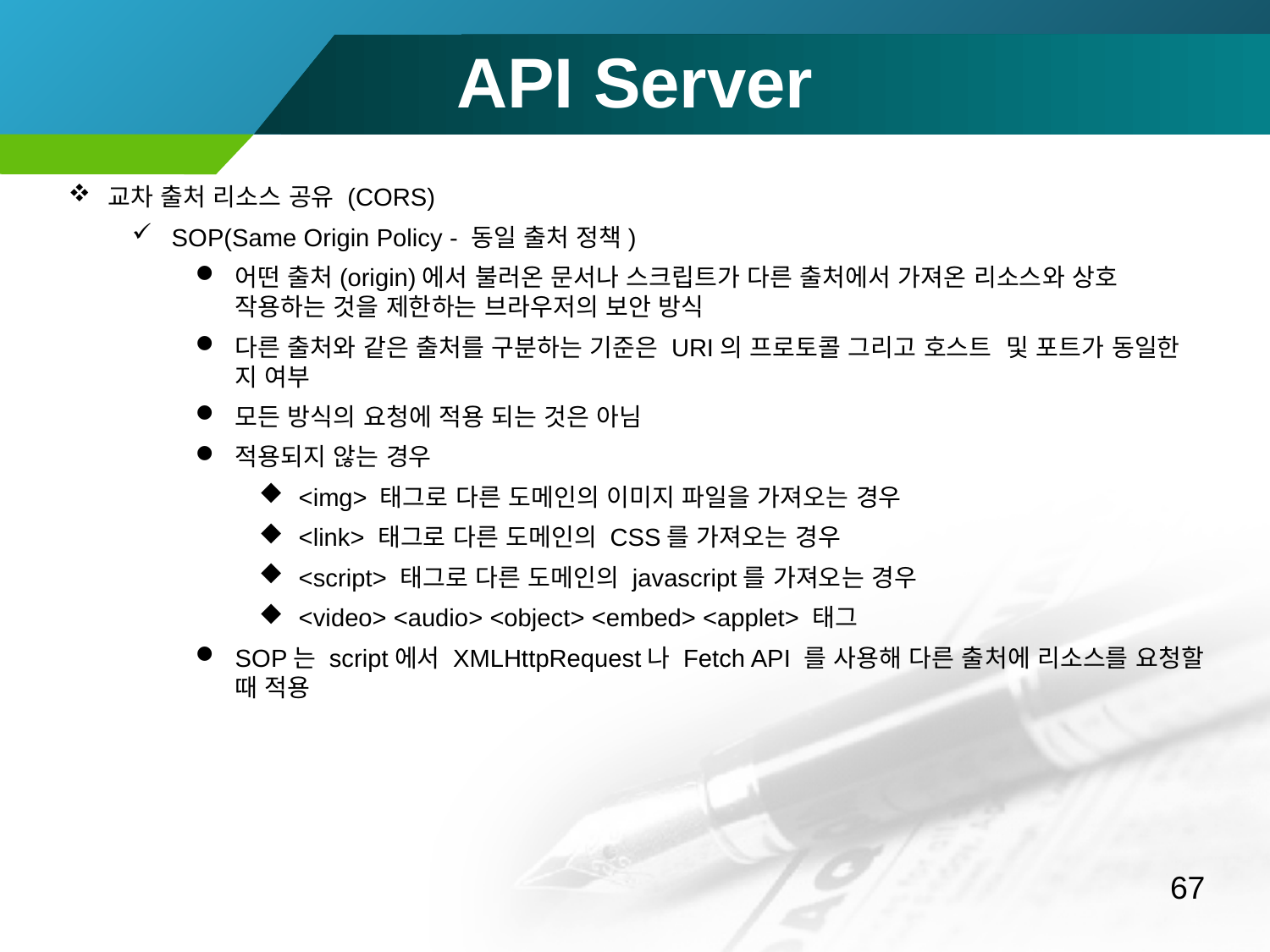

API Server
교차 출처 리소스 공유 (CORS)
SOP(Same Origin Policy - 동일 출처 정책)
어떤 출처(origin)에서 불러온 문서나 스크립트가 다른 출처에서 가져온 리소스와 상호 작용하는 것을 제한하는 브라우저의 보안 방식
다른 출처와 같은 출처를 구분하는 기준은 URI의 프로토콜 그리고 호스트  및 포트가 동일한 지 여부
모든 방식의 요청에 적용 되는 것은 아님
적용되지 않는 경우
<img> 태그로 다른 도메인의 이미지 파일을 가져오는 경우
<link> 태그로 다른 도메인의 CSS를 가져오는 경우
<script> 태그로 다른 도메인의 javascript를 가져오는 경우
<video> <audio> <object> <embed> <applet> 태그
SOP는 script에서 XMLHttpRequest나 Fetch API 를 사용해 다른 출처에 리소스를 요청할 때 적용
67